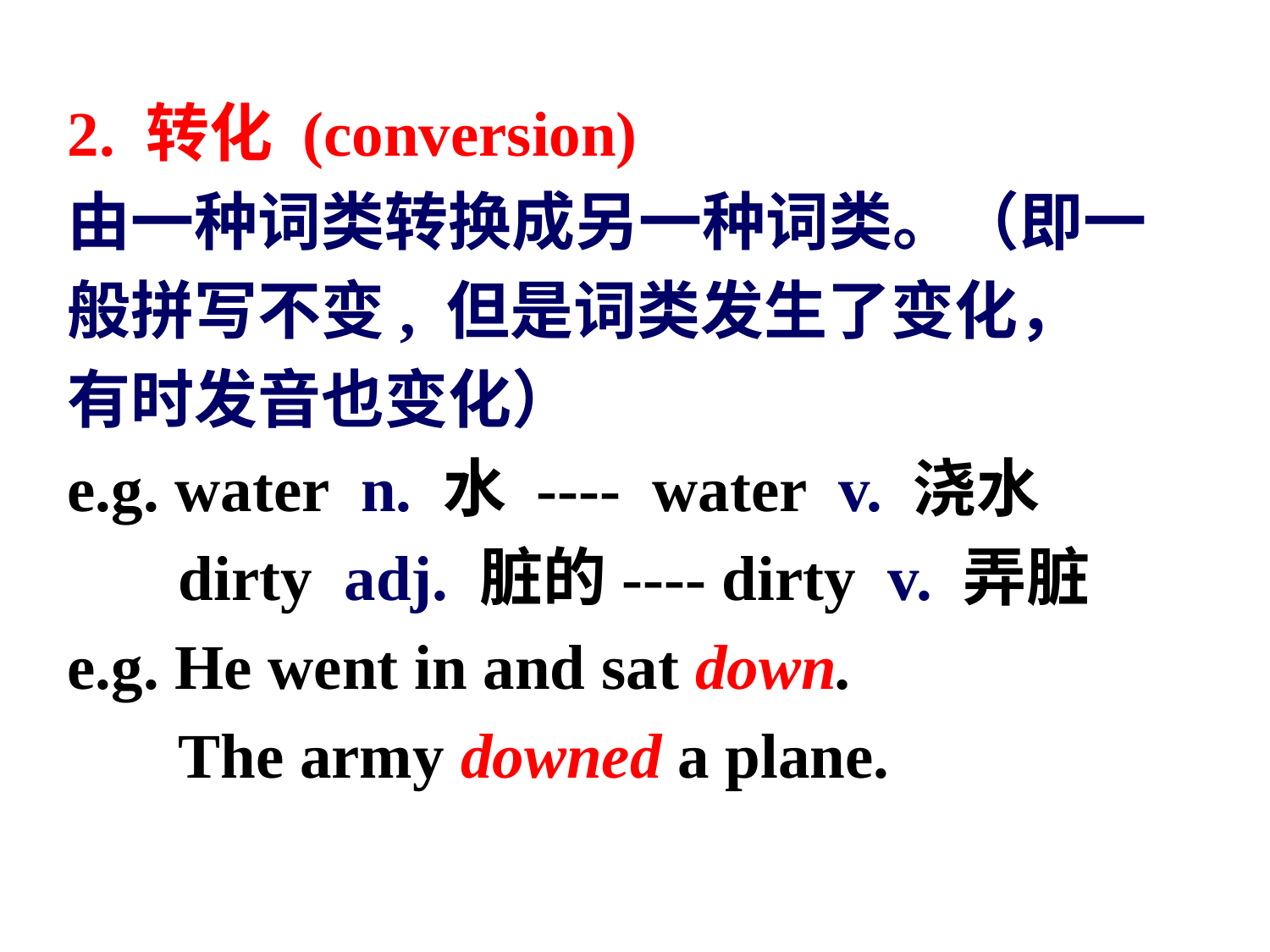

2. 转化 (conversion)
由一种词类转换成另一种词类。（即一
般拼写不变, 但是词类发生了变化，
有时发音也变化）
e.g. water  n. 水 ----  water  v. 浇水
       dirty  adj. 脏的---- dirty  v. 弄脏
e.g. He went in and sat down.
       The army downed a plane.